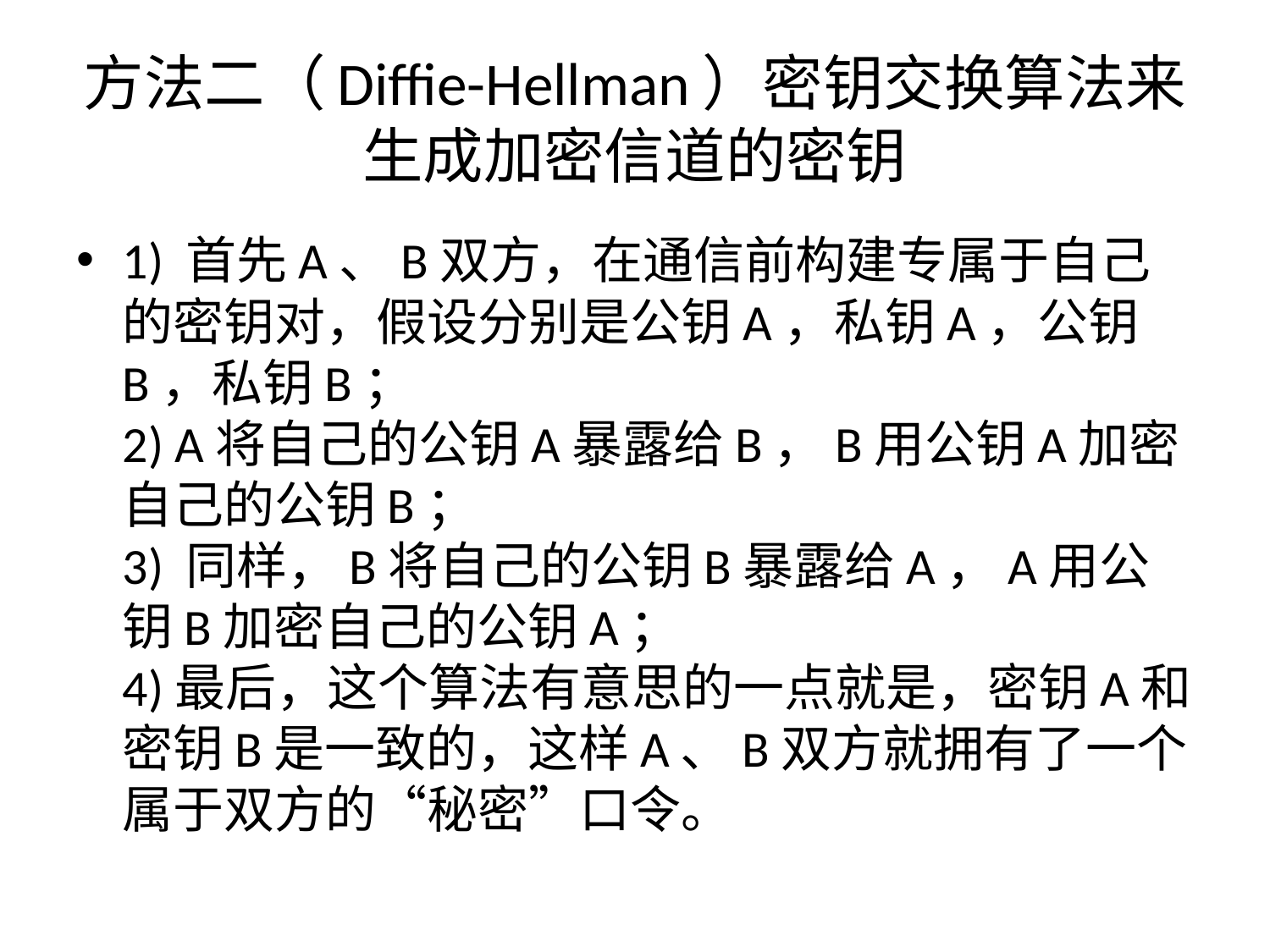

# 方法二（Diffie-Hellman）密钥交换算法来生成加密信道的密钥
1) 首先A、B双方，在通信前构建专属于自己的密钥对，假设分别是公钥A，私钥A，公钥B，私钥B； 
2) A将自己的公钥A暴露给B，B用公钥A加密自己的公钥B； 
3) 同样，B将自己的公钥B暴露给A，A用公钥B加密自己的公钥A； 
4)最后，这个算法有意思的一点就是，密钥A和密钥B是一致的，这样A、B双方就拥有了一个属于双方的“秘密”口令。